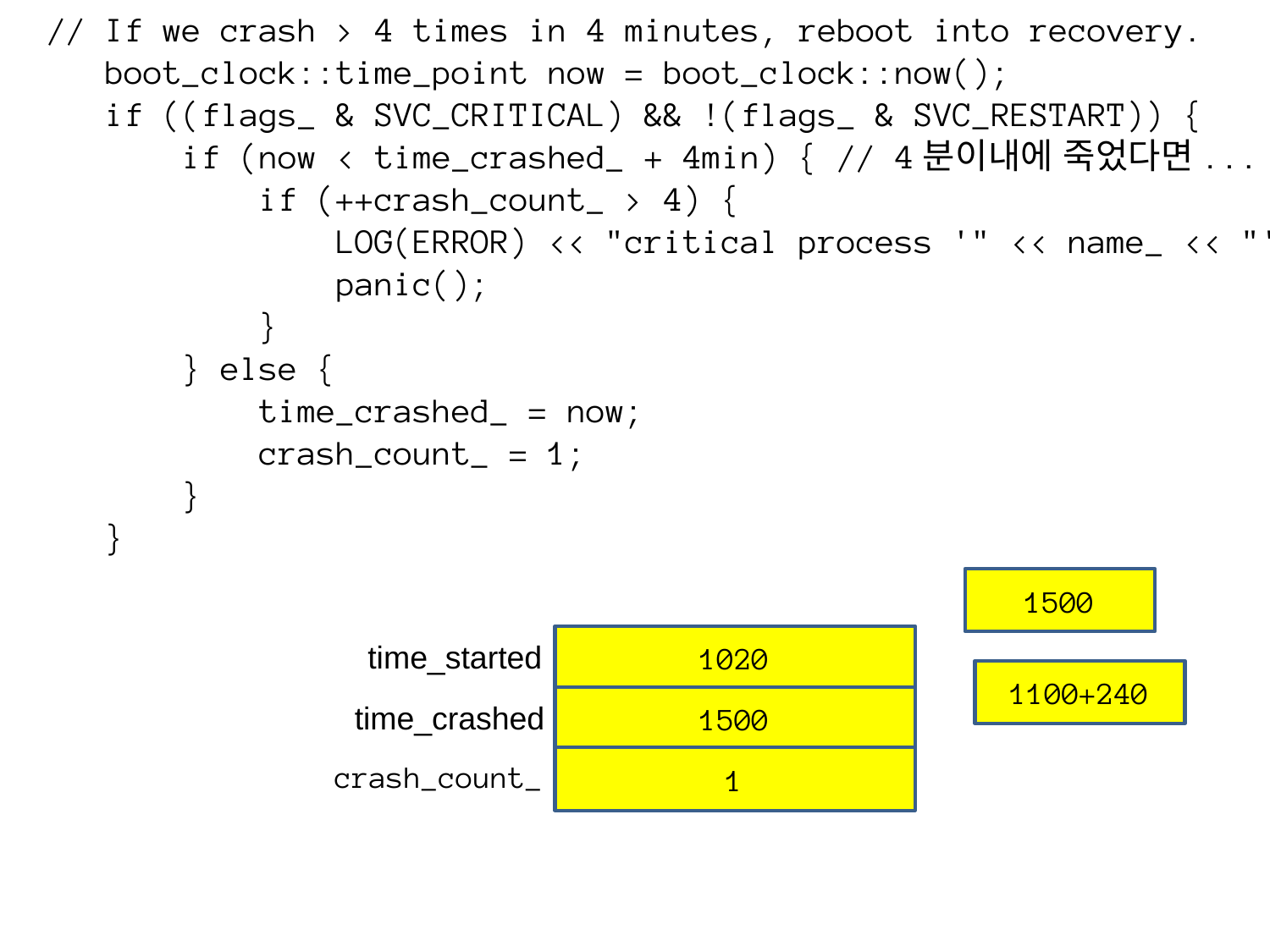

// If we crash > 4 times in 4 minutes, reboot into recovery.
    boot_clock::time_point now = boot_clock::now();
    if ((flags_ & SVC_CRITICAL) && !(flags_ & SVC_RESTART)) {
        if (now < time_crashed_ + 4min) { // 4분이내에 죽었다면...
            if (++crash_count_ > 4) {
                LOG(ERROR) << "critical process '" << name_ << "' exited 4 times in 4 minutes";
                panic();
            }
        } else {
            time_crashed_ = now;
            crash_count_ = 1;
        }
    }
1500
1020
time_started
1100+240
1500
time_crashed
1
crash_count_